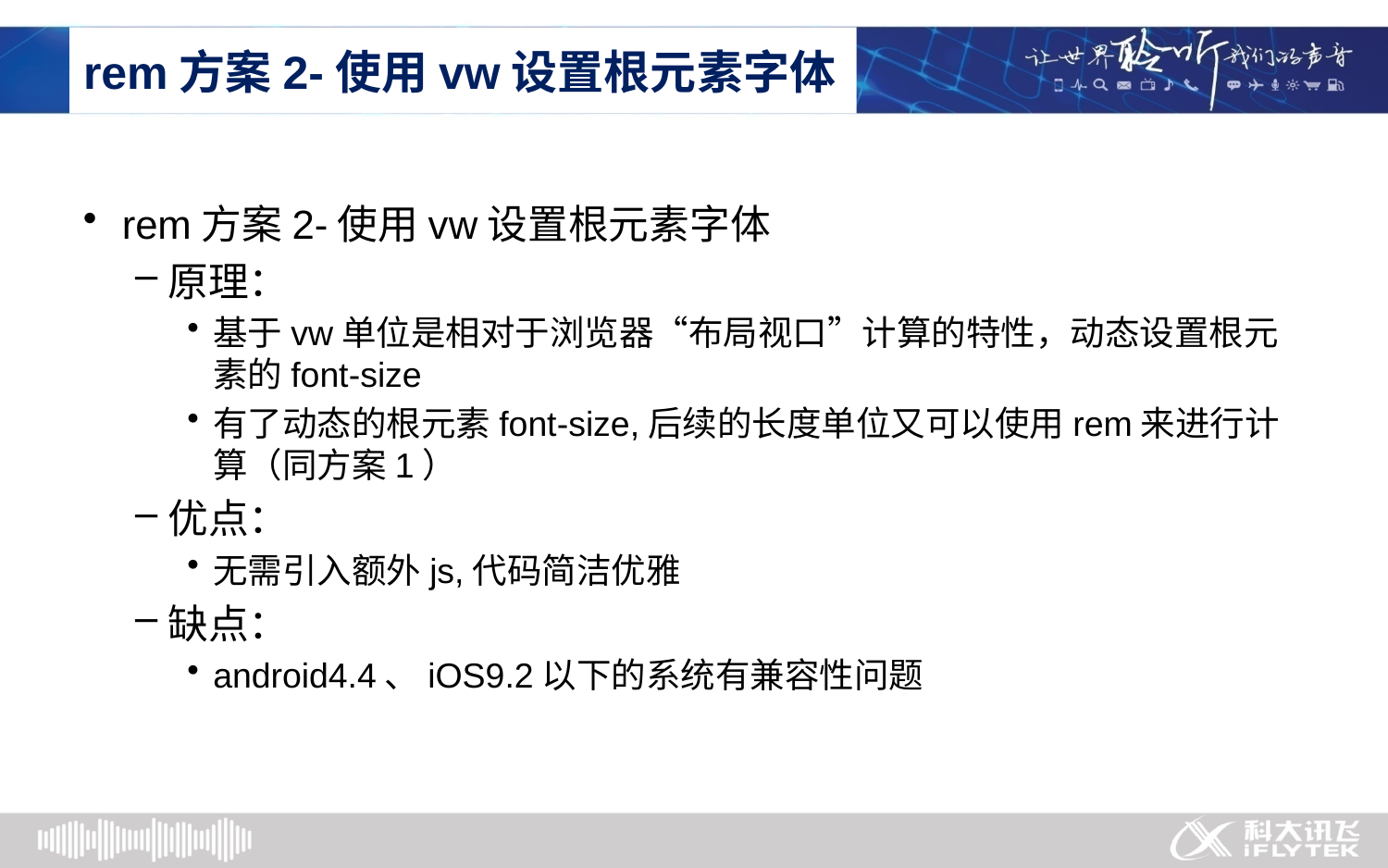

# rem方案2-使用vw设置根元素字体

rem方案2-使用vw设置根元素字体
原理：
基于vw单位是相对于浏览器“布局视口”计算的特性，动态设置根元素的font-size
有了动态的根元素font-size,后续的长度单位又可以使用rem来进行计算（同方案1）
优点：
无需引入额外js,代码简洁优雅
缺点：
android4.4、iOS9.2以下的系统有兼容性问题